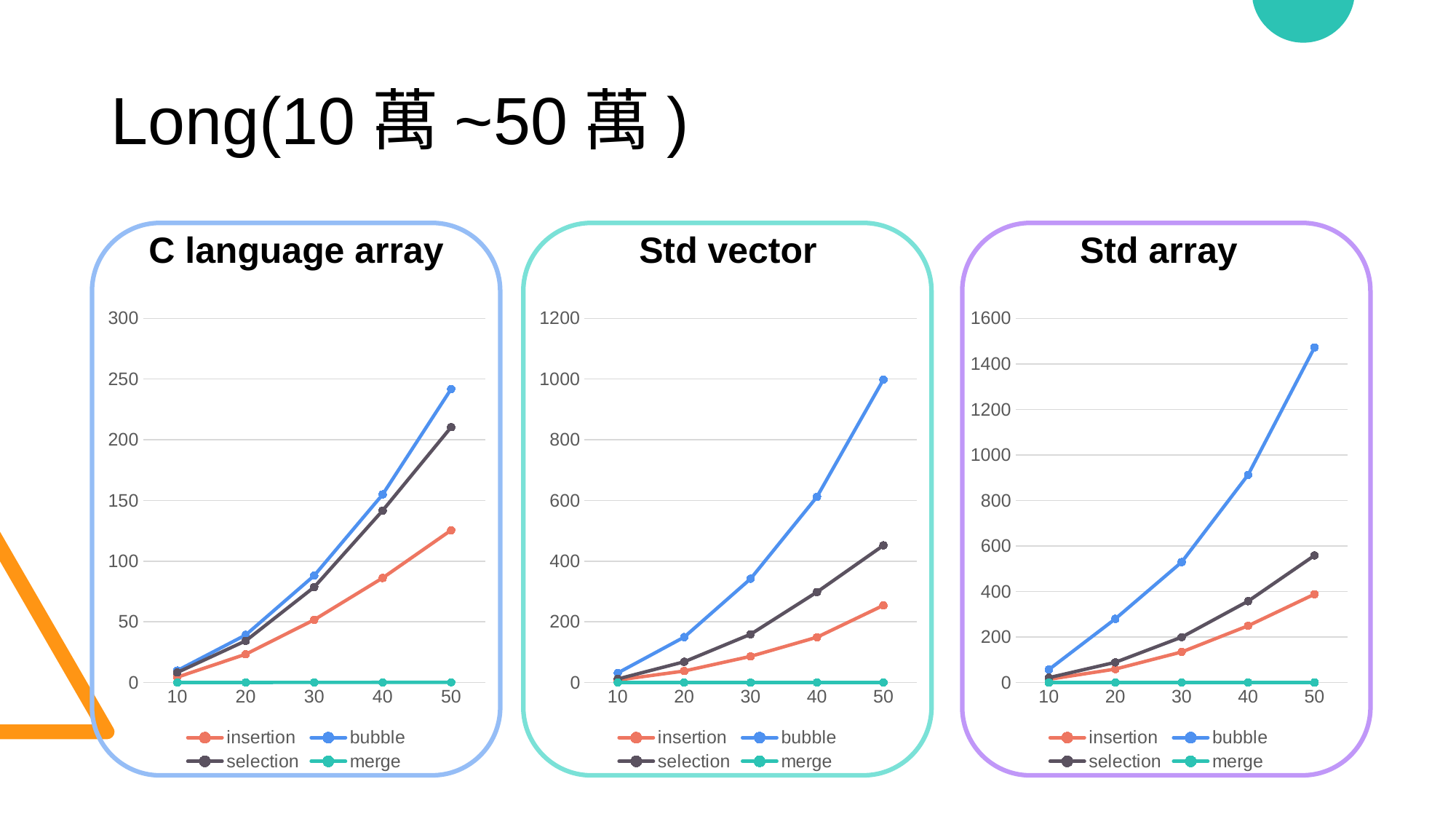

# Long(10萬~50萬)

Std vector

Std array
C language array

### Chart

| Category | insertion | bubble | selection | merge |
|---|---|---|---|---|
| 10 | 14.123 | 56.923 | 21.31 | 0.0339695 |
| 20 | 58.953 | 279.612 | 88.65 | 0.0646841 |
| 30 | 134.212 | 529.156 | 199.323 | 0.0956003 |
| 40 | 249.231 | 912.456 | 357.182 | 0.131566 |
| 50 | 387.931 | 1472.3 | 558.197 | 0.160944 |

### Chart

| Category | insertion | bubble | selection | merge |
|---|---|---|---|---|
| 10 | 4.42221 | 9.84714 | 8.26935 | 0.017 |
| 20 | 23.3235 | 39.2226 | 34.3715 | 0.048 |
| 30 | 51.6782 | 88.0858 | 78.5986 | 0.105 |
| 40 | 86.1289 | 154.943 | 141.682 | 0.118 |
| 50 | 125.5246 | 241.805 | 210.354 | 0.197 |

### Chart

| Category | insertion | bubble | selection | merge |
|---|---|---|---|---|
| 10 | 8.12 | 31.52 | 11.653 | 0.012 |
| 20 | 37.953 | 149.653 | 68.32 | 0.035 |
| 30 | 86.235 | 341.85 | 158.987 | 0.086 |
| 40 | 149.165 | 612.169 | 298.123 | 0.112 |
| 50 | 254.123 | 998.165 | 451.792 | 0.146 |